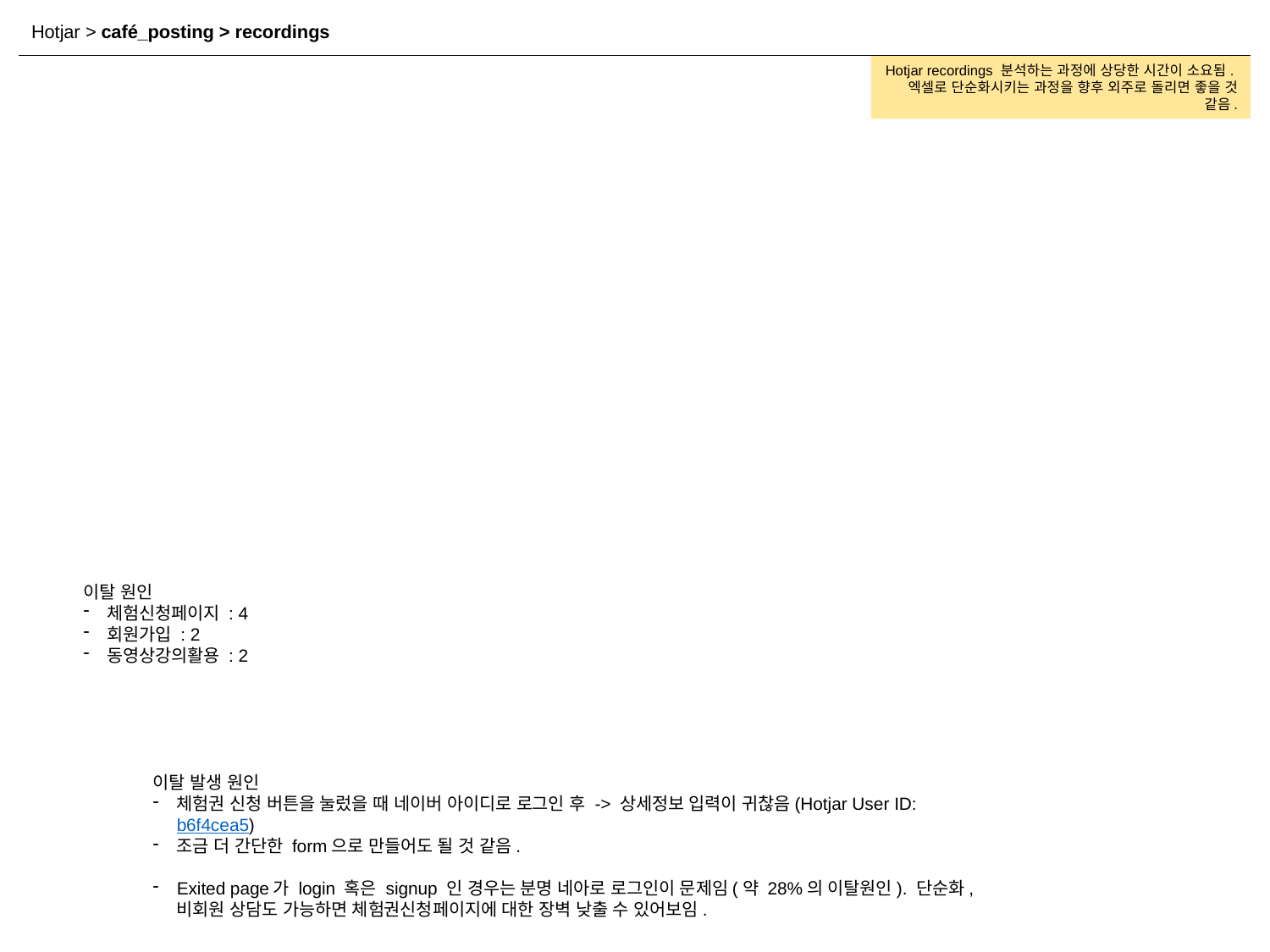

Hotjar > café_posting > recordings
Hotjar recordings 분석하는 과정에 상당한 시간이 소요됨.
엑셀로 단순화시키는 과정을 향후 외주로 돌리면 좋을 것 같음.
이탈 원인
체험신청페이지 : 4
회원가입 : 2
동영상강의활용 : 2

이탈 발생 원인
체험권 신청 버튼을 눌렀을 때 네이버 아이디로 로그인 후 -> 상세정보 입력이 귀찮음(Hotjar User ID: b6f4cea5)
조금 더 간단한 form으로 만들어도 될 것 같음.

Exited page가 login 혹은 signup 인 경우는 분명 네아로 로그인이 문제임(약 28%의 이탈원인). 단순화, 비회원 상담도 가능하면 체험권신청페이지에 대한 장벽 낮출 수 있어보임.